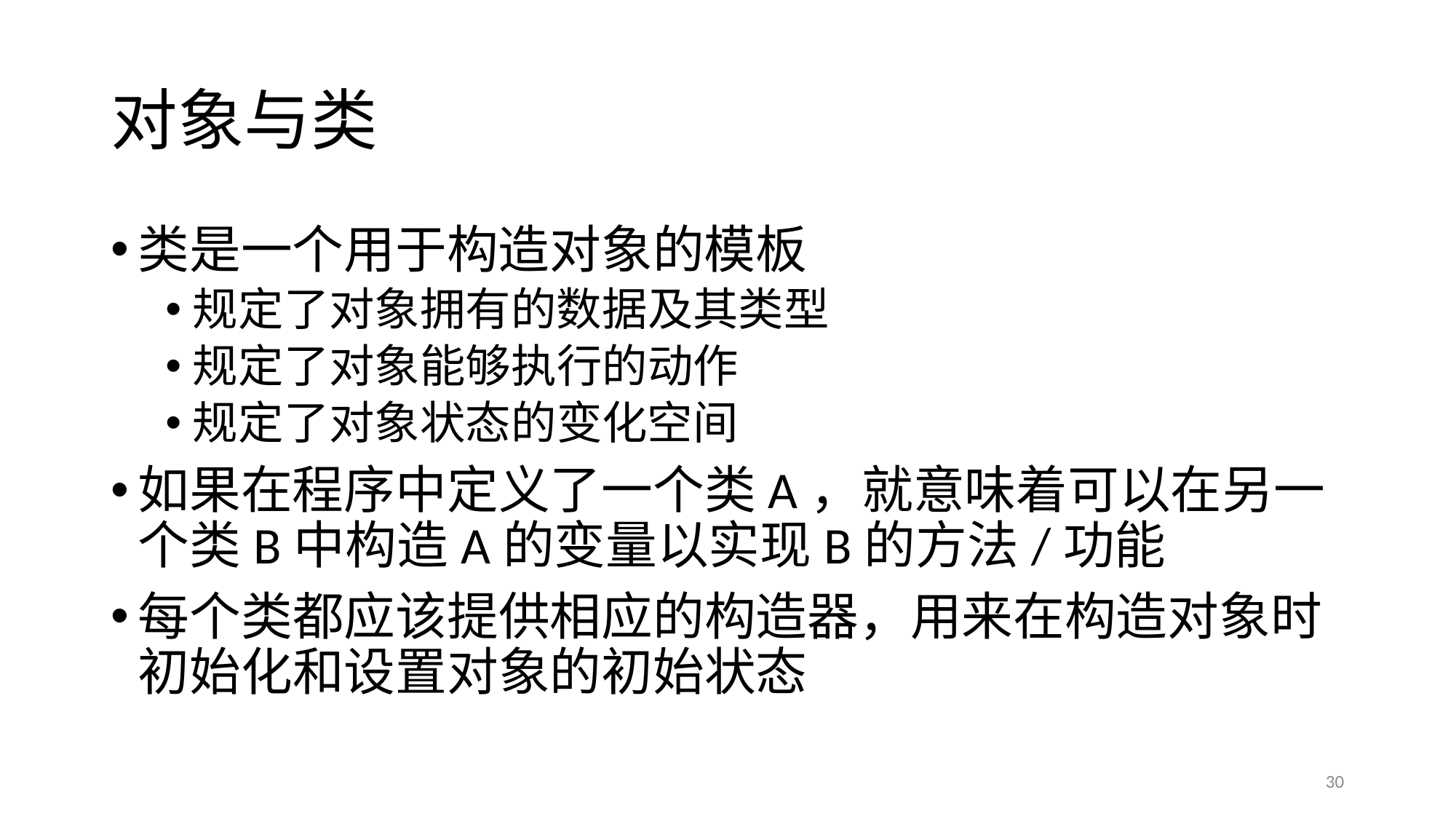

# 对象与类
类是一个用于构造对象的模板
规定了对象拥有的数据及其类型
规定了对象能够执行的动作
规定了对象状态的变化空间
如果在程序中定义了一个类A，就意味着可以在另一个类B中构造A的变量以实现B的方法/功能
每个类都应该提供相应的构造器，用来在构造对象时初始化和设置对象的初始状态
30